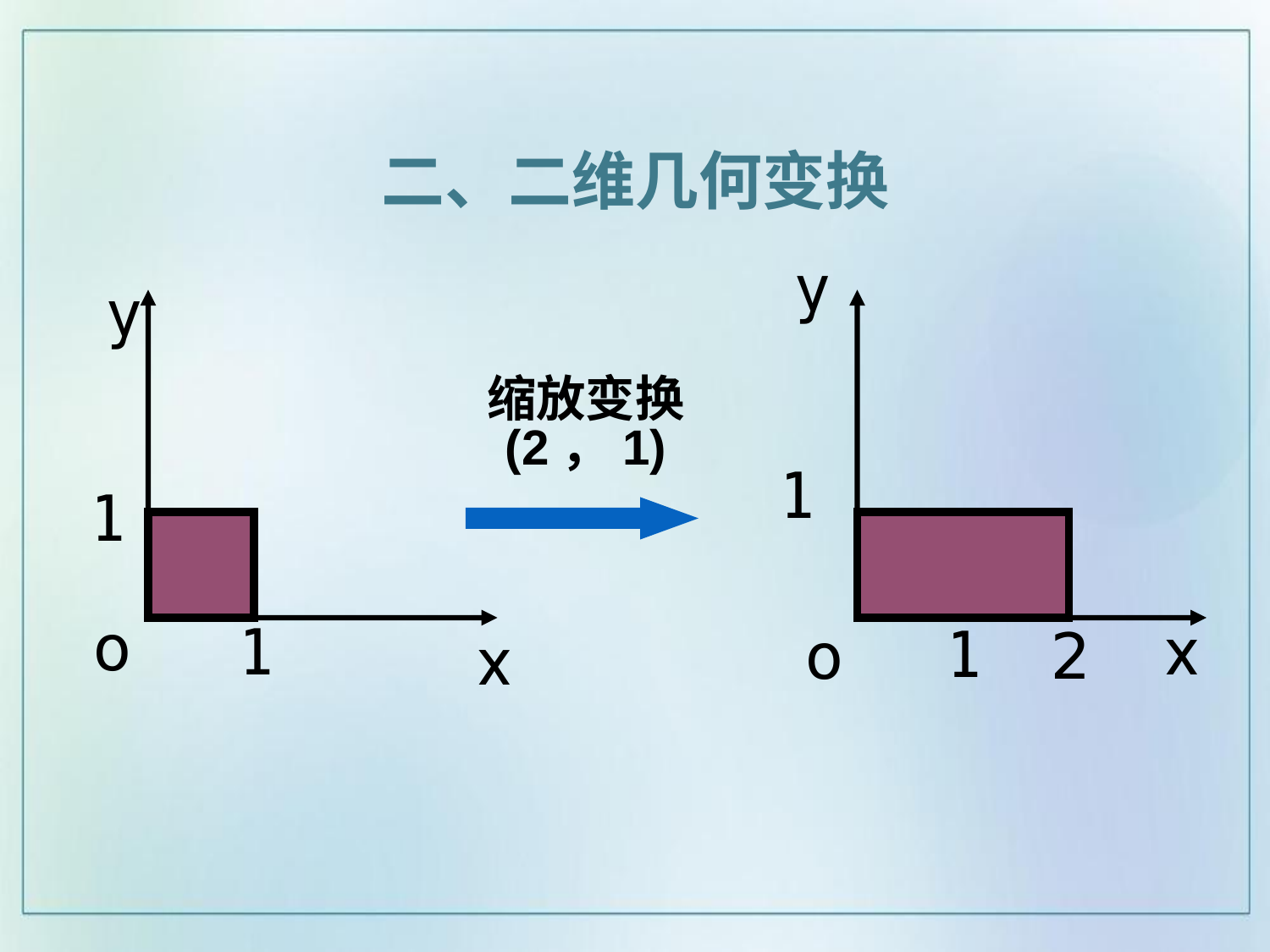

#
二、二维几何变换
y
y

缩放变换
(2，1)
1
1

o
1
x
1
o
2

x